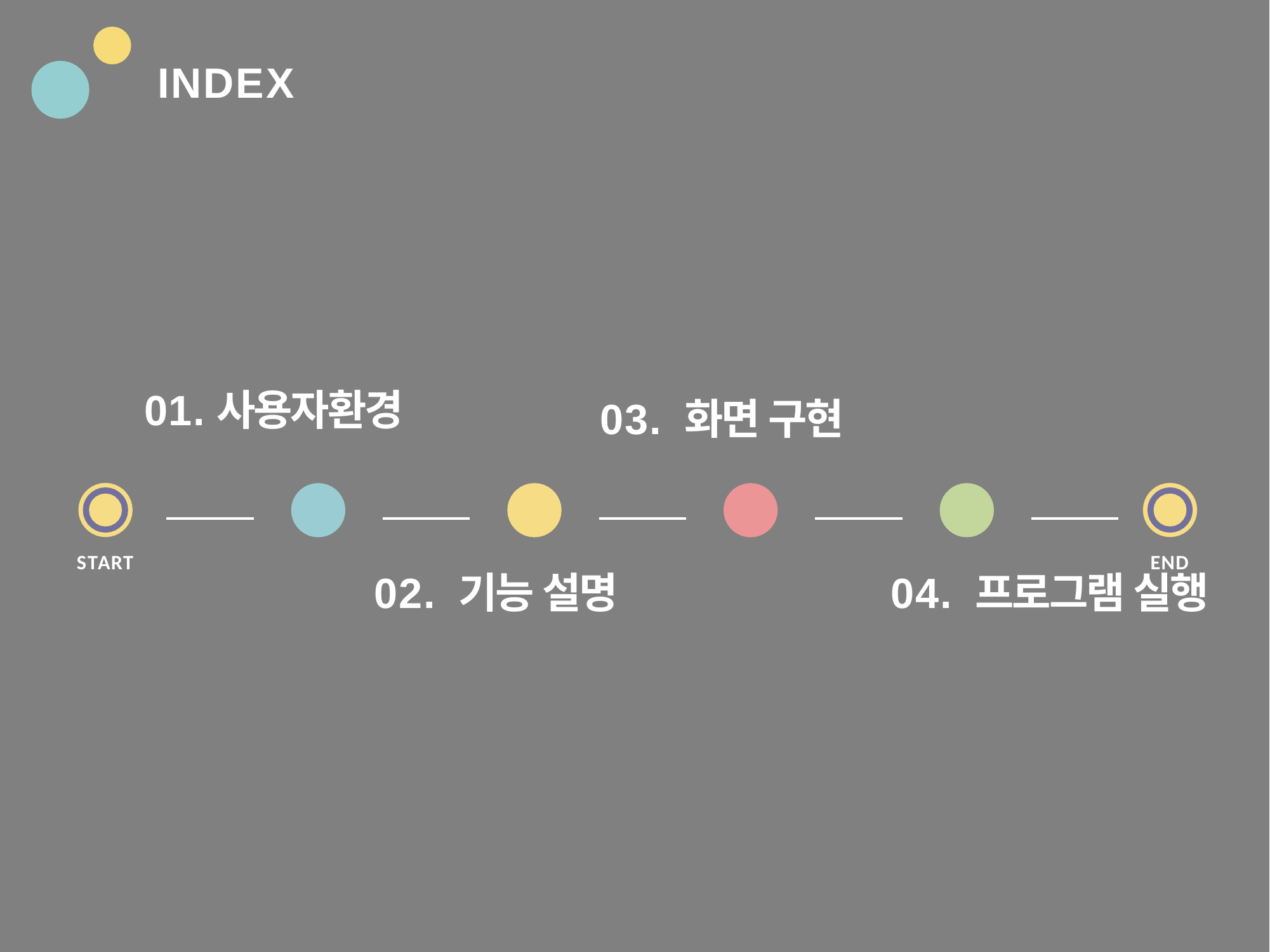

INDEX

01.사용자환경
03. 화면 구현

START

END

02. 기능 설명
04. 프로그램 실행